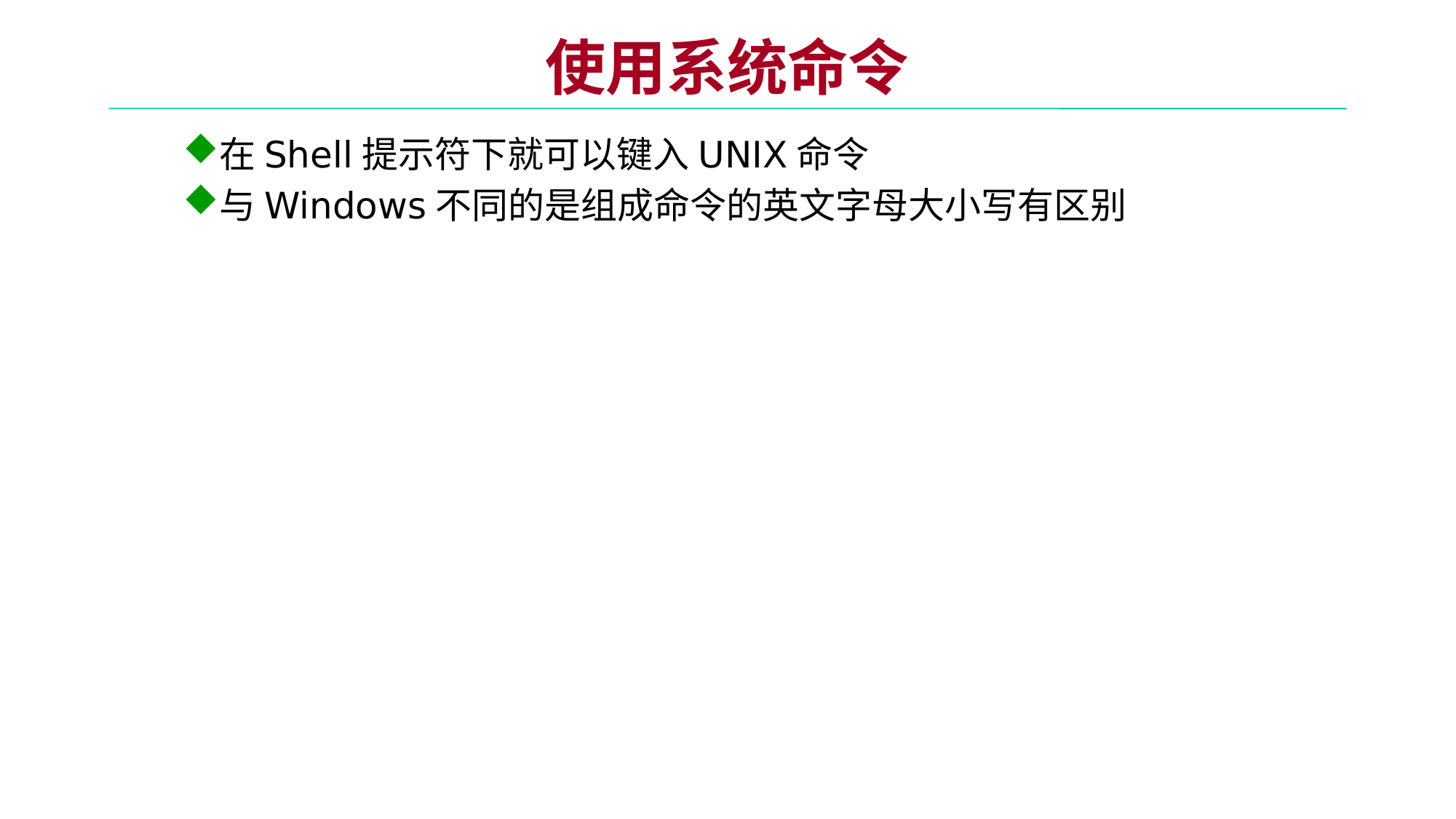

# 使用系统命令
在Shell提示符下就可以键入UNIX命令
与Windows不同的是组成命令的英文字母大小写有区别